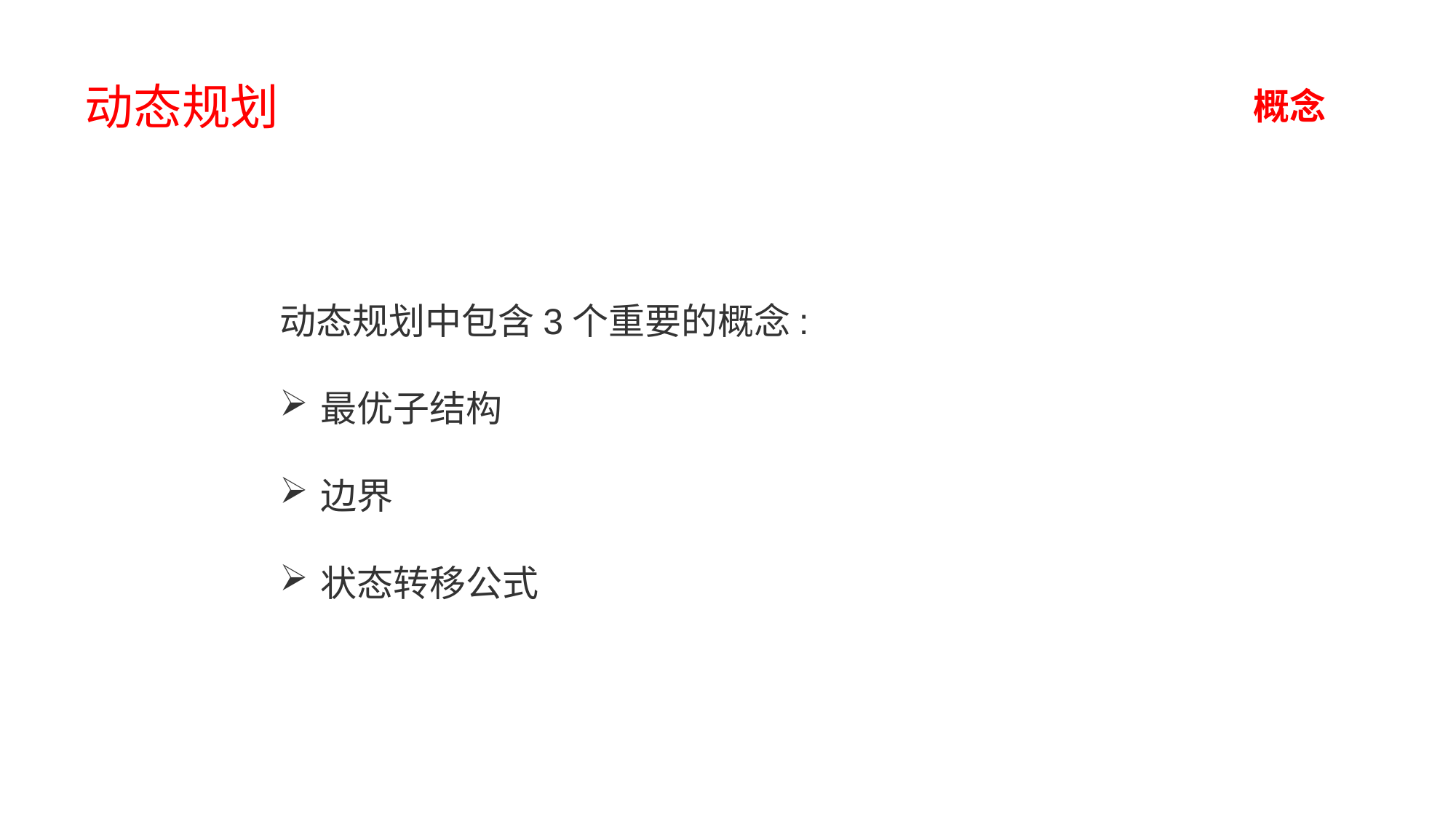

动态规划
概念
动态规划中包含3个重要的概念:

最优子结构

边界

状态转移公式